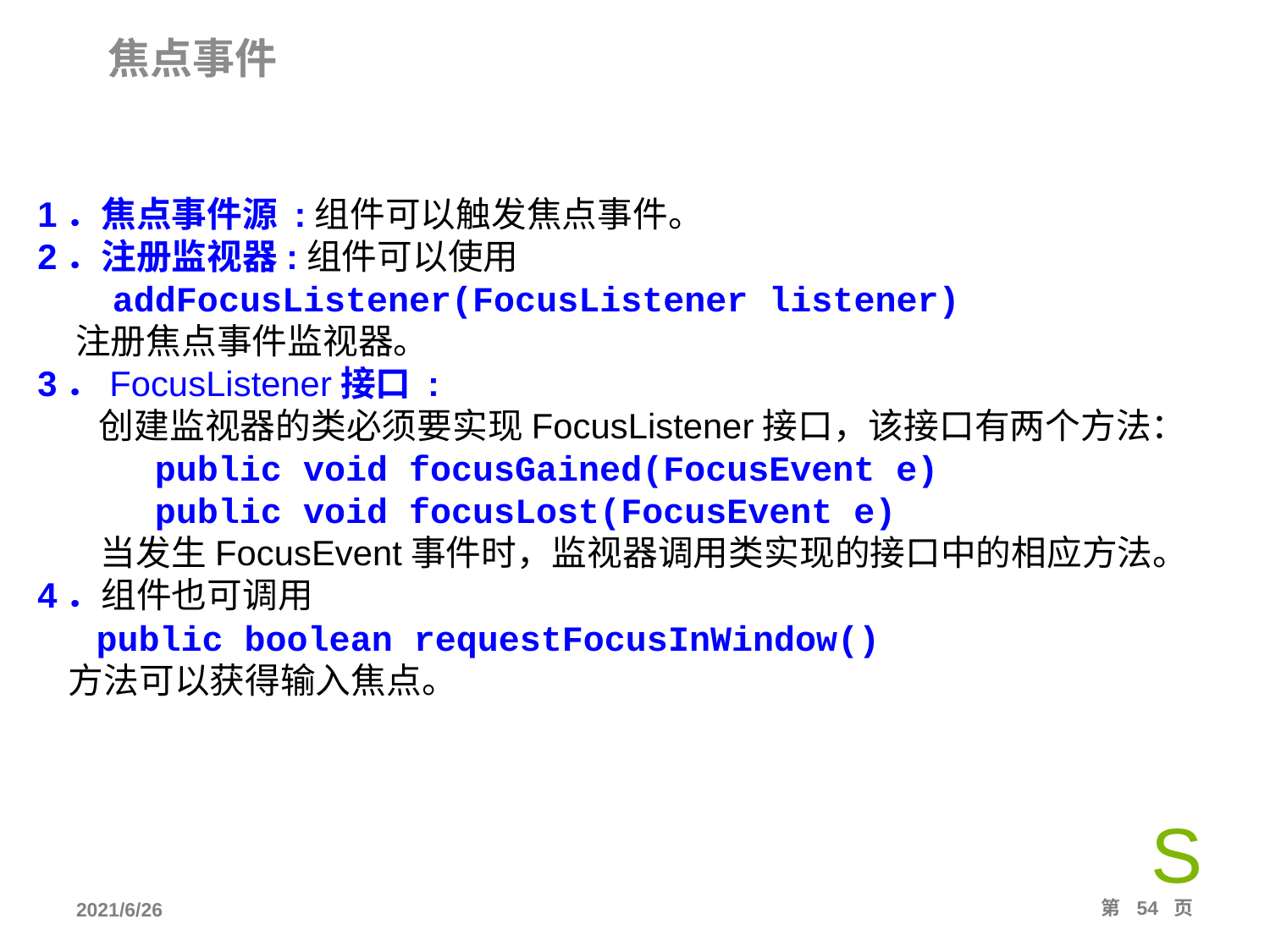

焦点事件
 1．焦点事件源 :组件可以触发焦点事件。
 2．注册监视器:组件可以使用
    addFocusListener(FocusListener listener)
     注册焦点事件监视器。
 3．FocusListener接口 :
        创建监视器的类必须要实现FocusListener接口，该接口有两个方法：
      public void focusGained(FocusEvent e)
      public void focusLost(FocusEvent e)
        当发生FocusEvent事件时，监视器调用类实现的接口中的相应方法。
 4．组件也可调用
       public boolean requestFocusInWindow()
    方法可以获得输入焦点。

第  54  页
2021/6/26